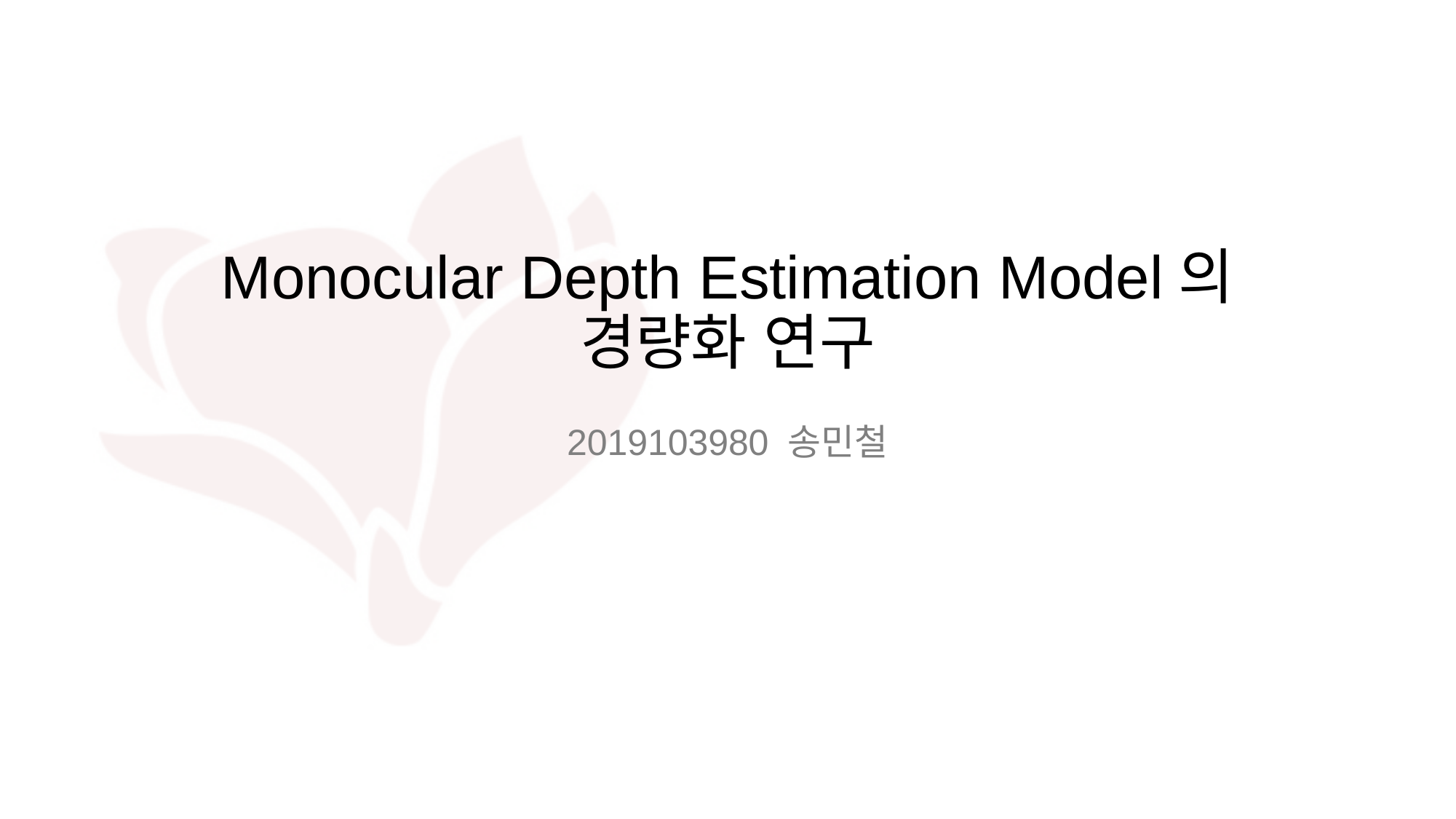

# Monocular Depth Estimation Model의 경량화 연구
2019103980 송민철